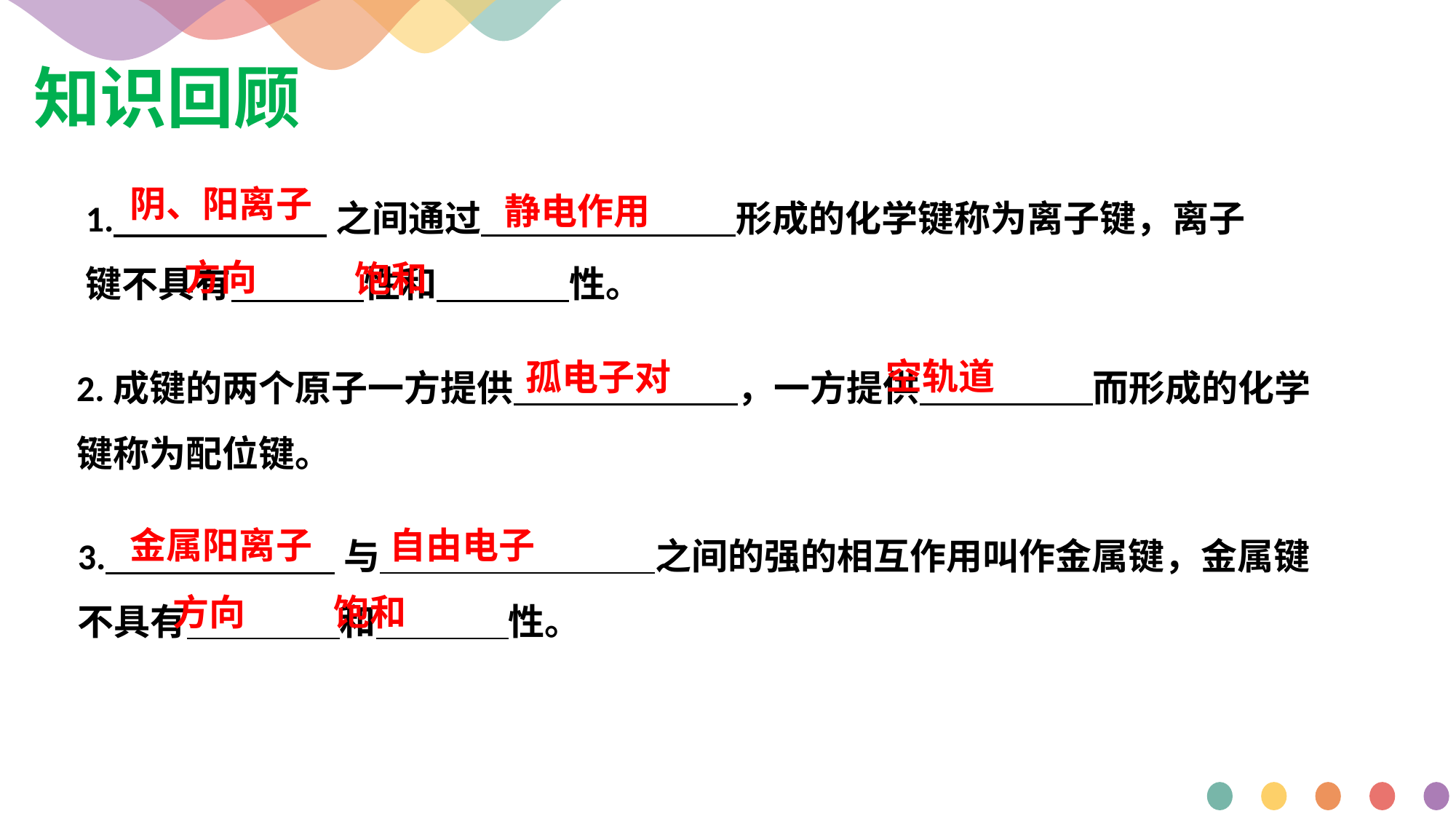

知识回顾
1.                          之间通过                         形成的化学键称为离子键，离子键不具有             性和             性。
阴、阳离子
静电作用
方向
饱和
2.成键的两个原子一方提供                      ，一方提供                 而形成的化学键称为配位键。
空轨道
孤电子对
3.                            与                           之间的强的相互作用叫作金属键，金属键不具有               和             性。
金属阳离子
自由电子
方向
饱和